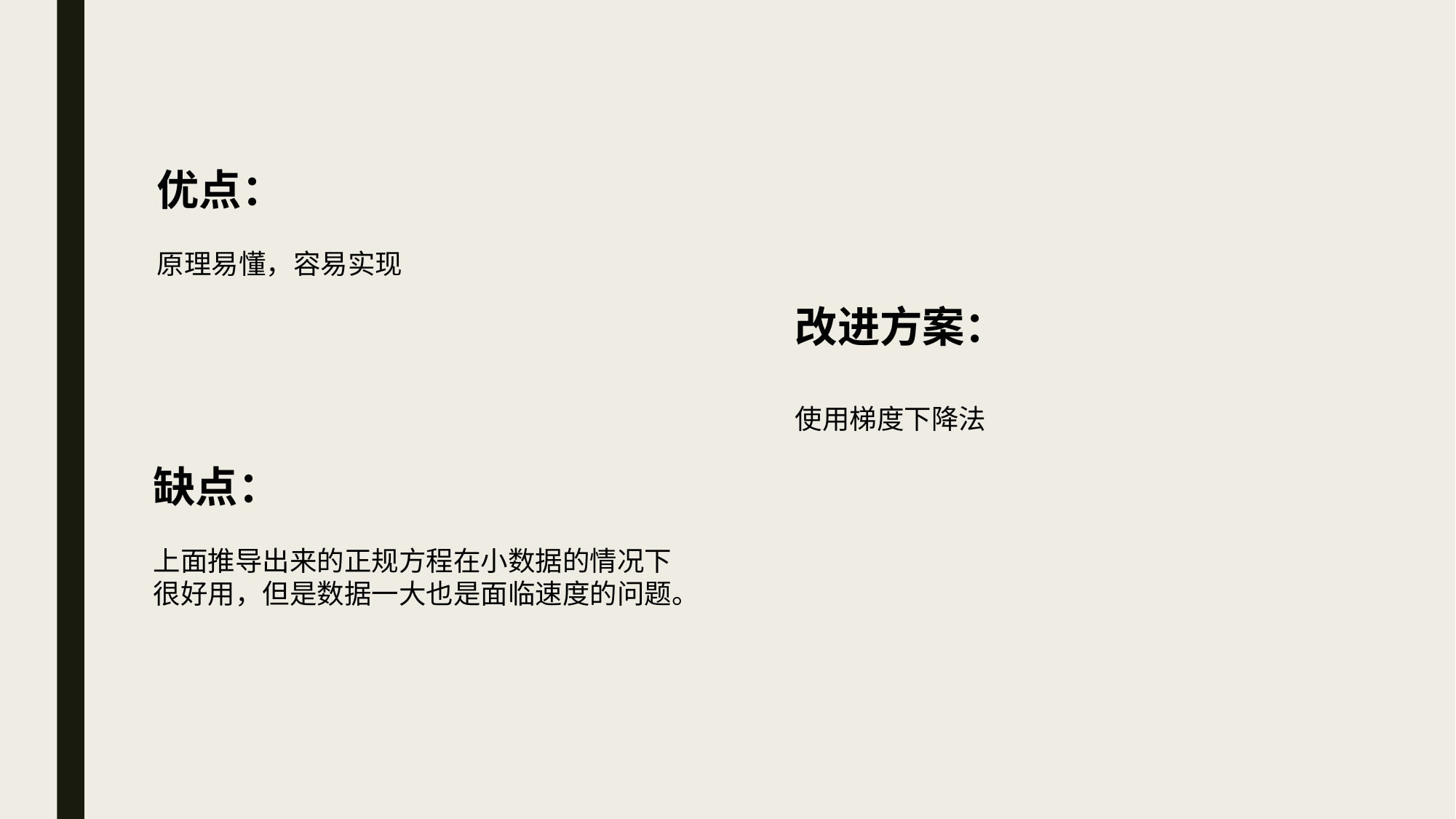

优点：

原理易懂，容易实现
改进方案：

使用梯度下降法
缺点：

上面推导出来的正规方程在小数据的情况下
很好用，但是数据一大也是面临速度的问题。